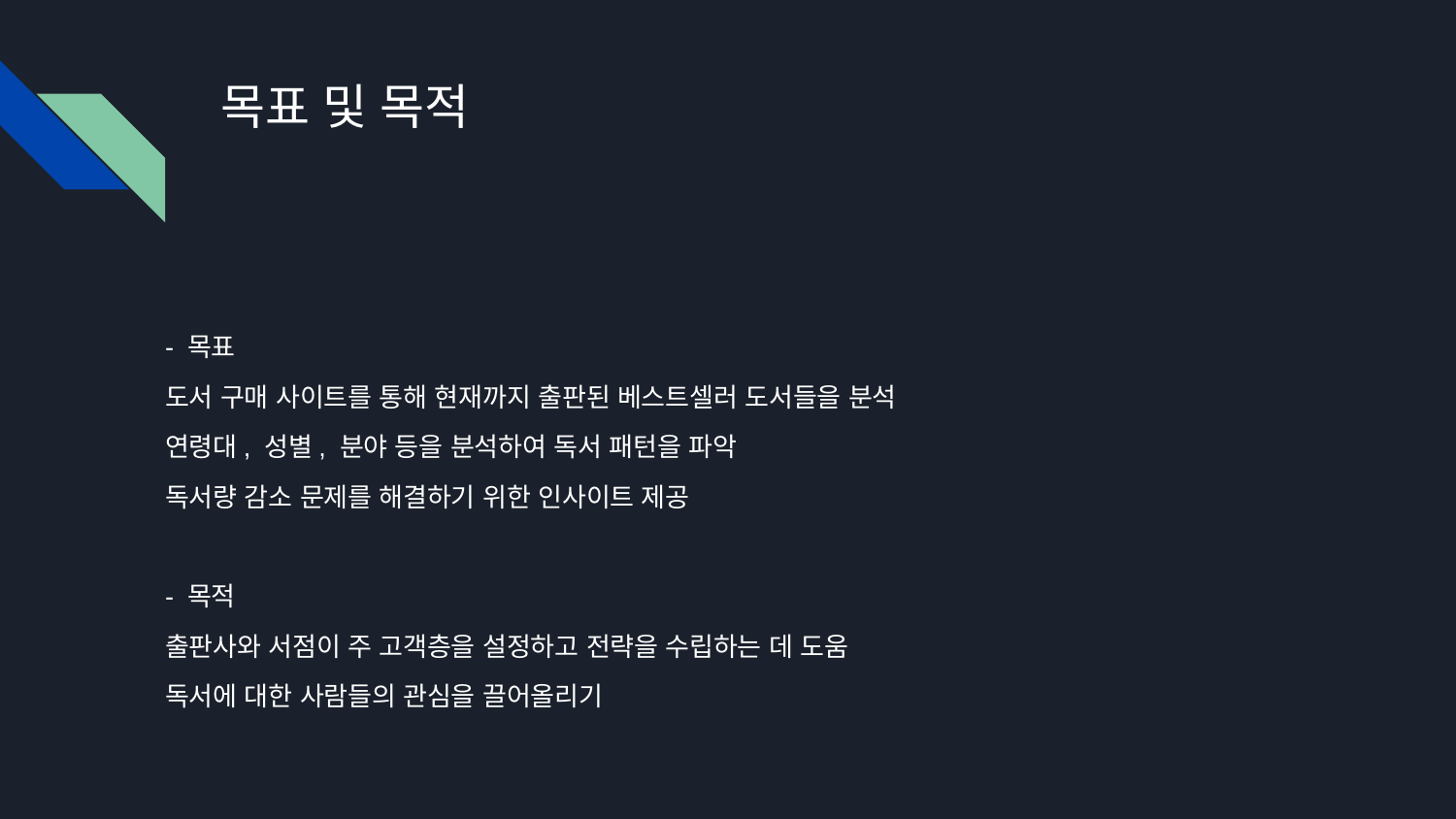

# 목표 및 목적
- 목표
도서 구매 사이트를 통해 현재까지 출판된 베스트셀러 도서들을 분석
연령대, 성별, 분야 등을 분석하여 독서 패턴을 파악
독서량 감소 문제를 해결하기 위한 인사이트 제공

- 목적
출판사와 서점이 주 고객층을 설정하고 전략을 수립하는 데 도움
독서에 대한 사람들의 관심을 끌어올리기